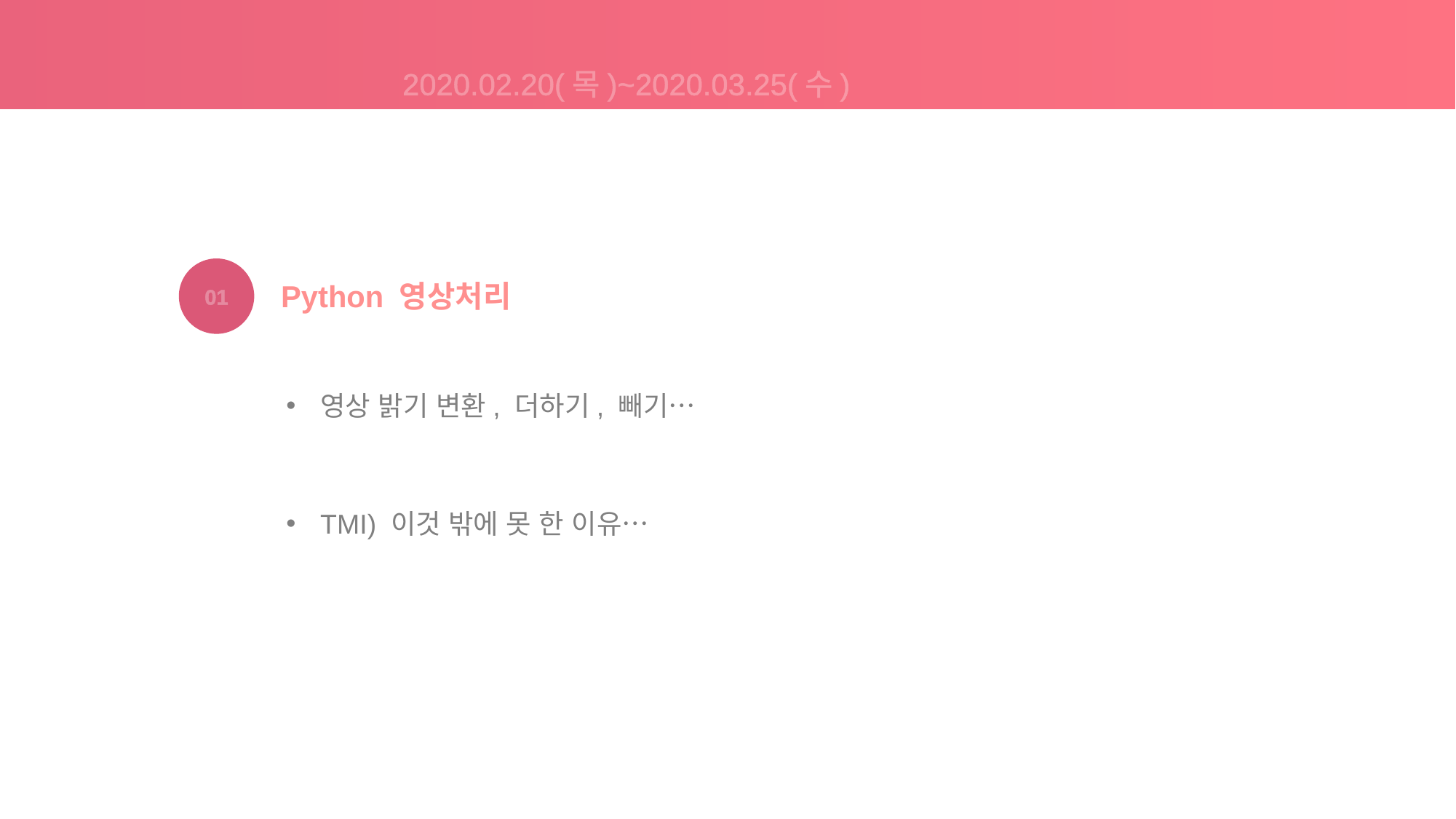

2020.02.20(목)~2020.03.25(수)
01
Python 영상처리
영상 밝기 변환, 더하기, 빼기…

TMI) 이것 밖에 못 한 이유…